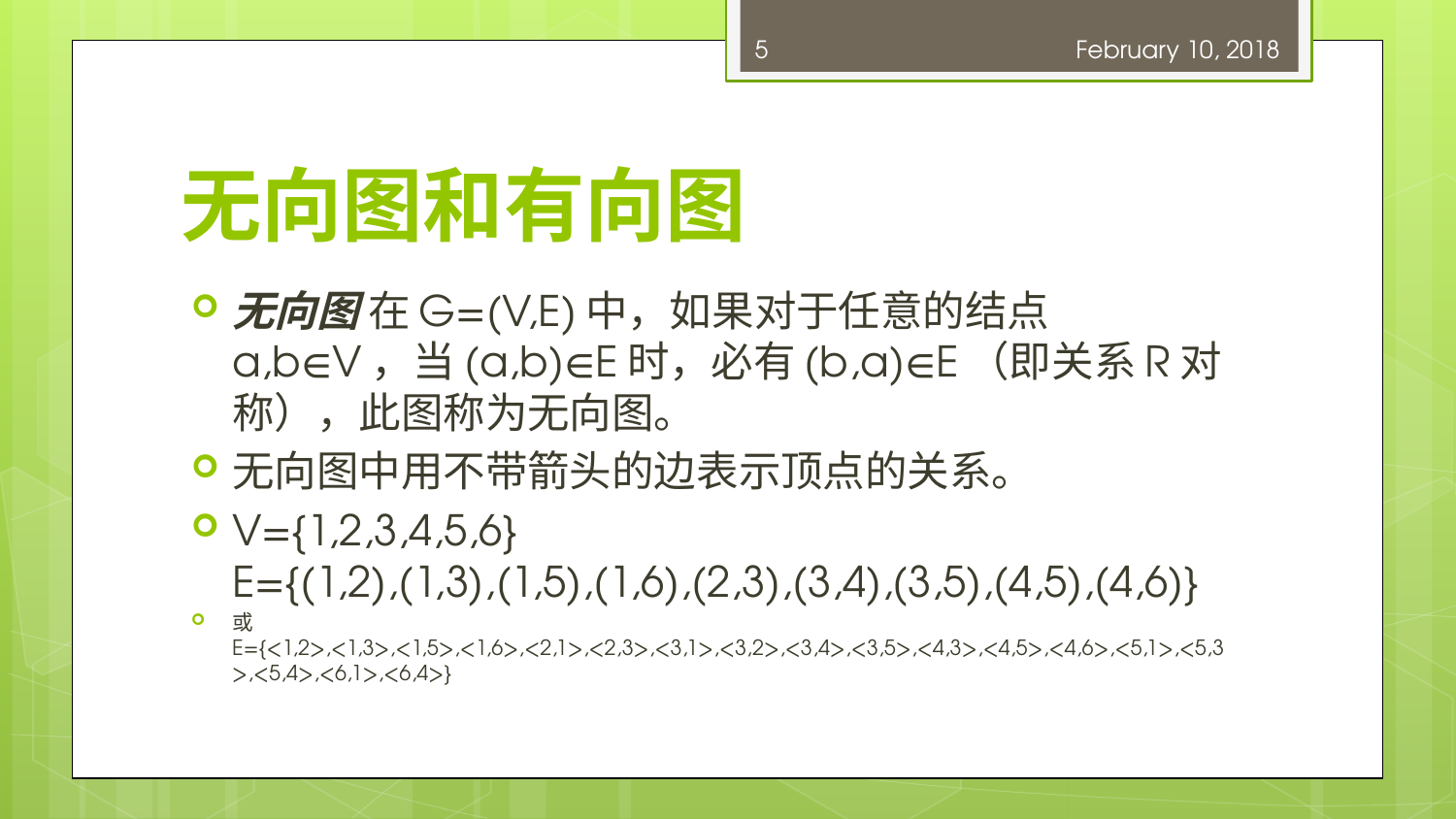

5
February 10, 2018
# 无向图和有向图
无向图 在G=(V,E)中，如果对于任意的结点a,b∈V，当(a,b)∈E时，必有(b,a)∈E（即关系R对称），此图称为无向图。
无向图中用不带箭头的边表示顶点的关系。
V={1,2,3,4,5,6} 
E={(1,2),(1,3),(1,5),(1,6),(2,3),(3,4),(3,5),(4,5),(4,6)}
或E={<1,2>,<1,3>,<1,5>,<1,6>,<2,1>,<2,3>,<3,1>,<3,2>,<3,4>,<3,5>,<4,3>,<4,5>,<4,6>,<5,1>,<5,3>,<5,4>,<6,1>,<6,4>}